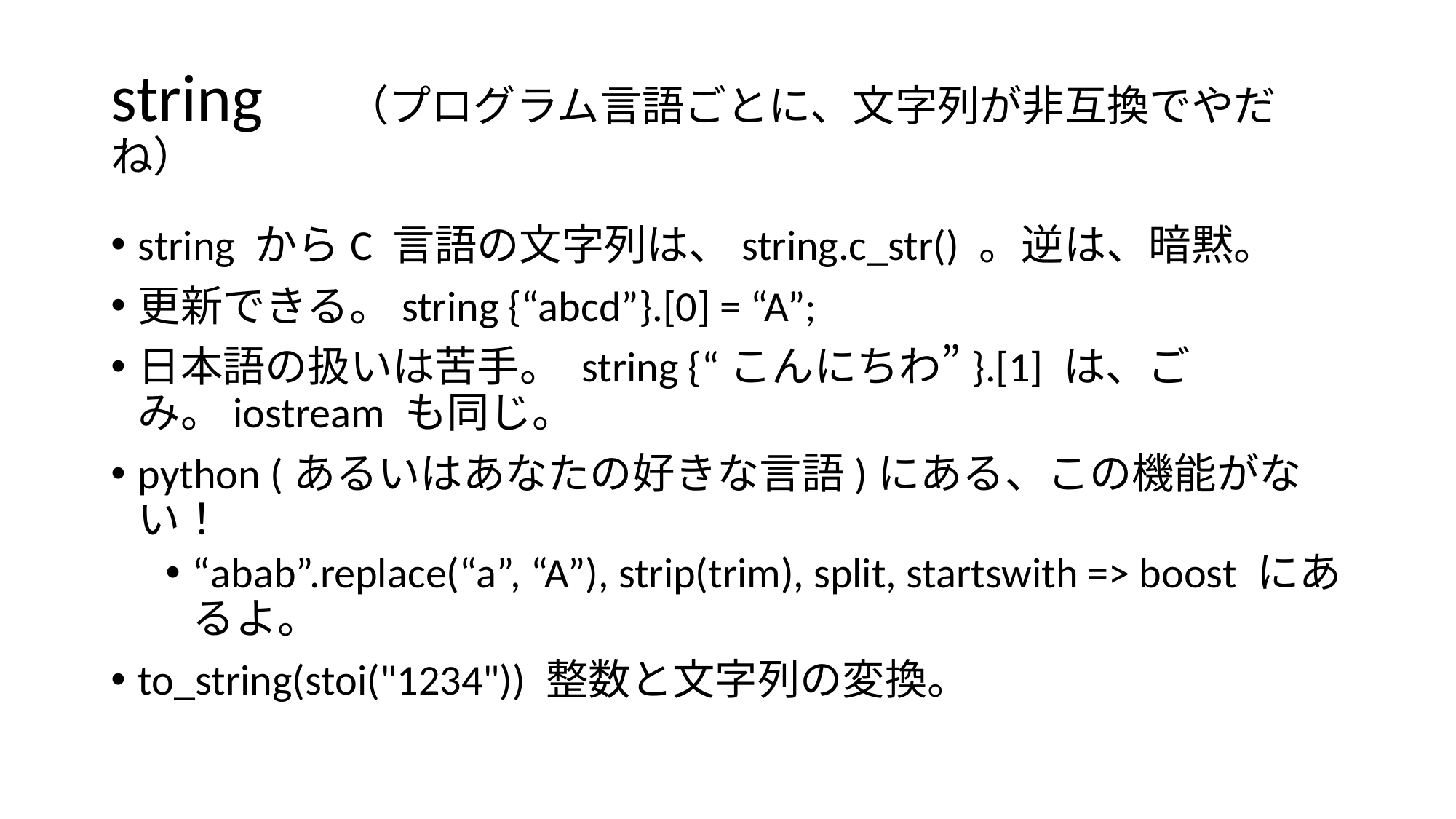

# string　（プログラム言語ごとに、文字列が非互換でやだね）
string からC 言語の文字列は、string.c_str() 。逆は、暗黙。
更新できる。string {“abcd”}.[0] = “A”;
日本語の扱いは苦手。 string {“こんにちわ”}.[1] は、ごみ。iostream も同じ。
python (あるいはあなたの好きな言語)にある、この機能がない！
“abab”.replace(“a”, “A”), strip(trim), split, startswith => boost にあるよ。
to_string(stoi("1234")) 整数と文字列の変換。